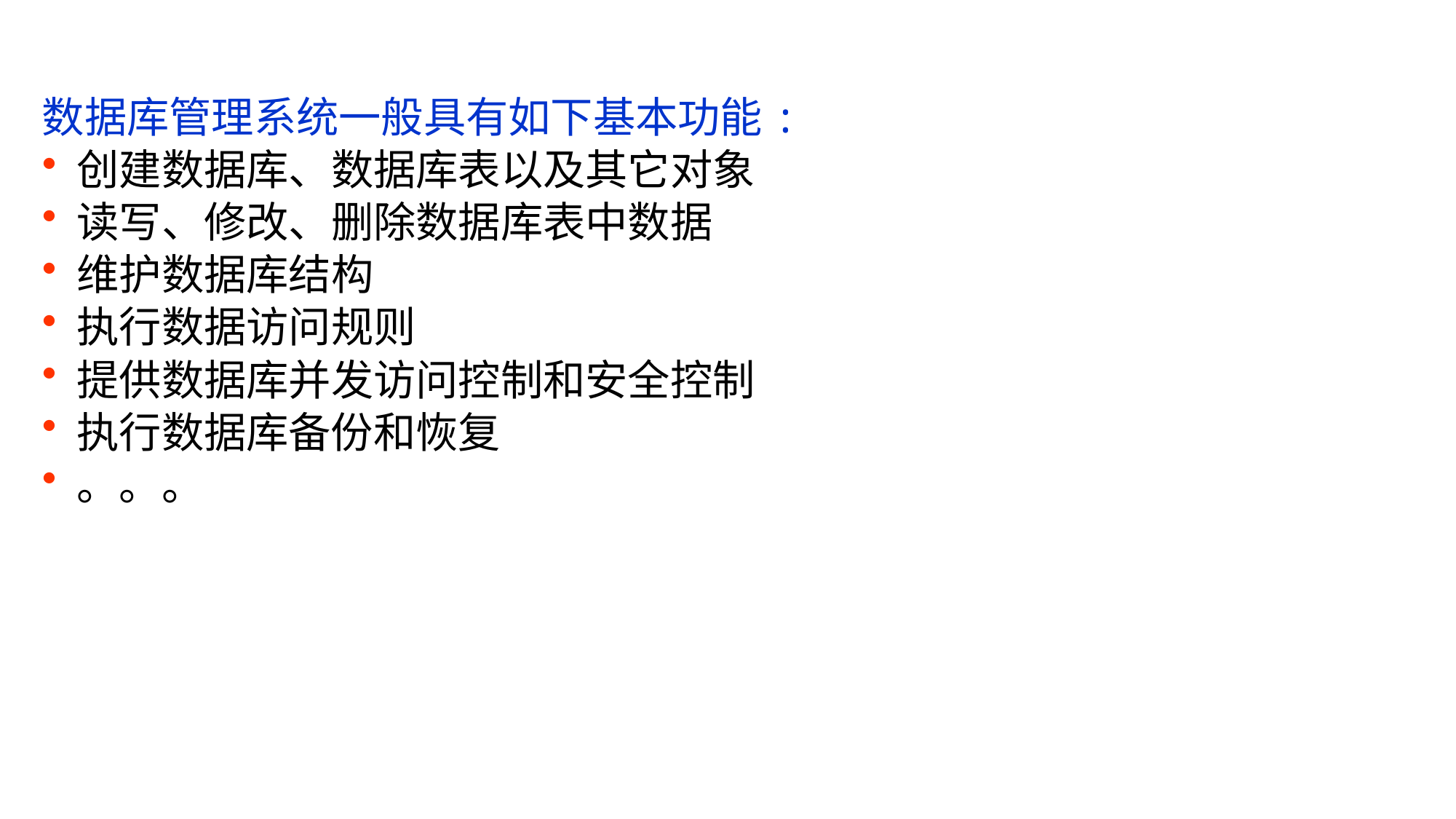

数据库管理系统一般具有如下基本功能:
 创建数据库、数据库表以及其它对象
 读写、修改、删除数据库表中数据
 维护数据库结构
 执行数据访问规则
 提供数据库并发访问控制和安全控制
 执行数据库备份和恢复
 。。。